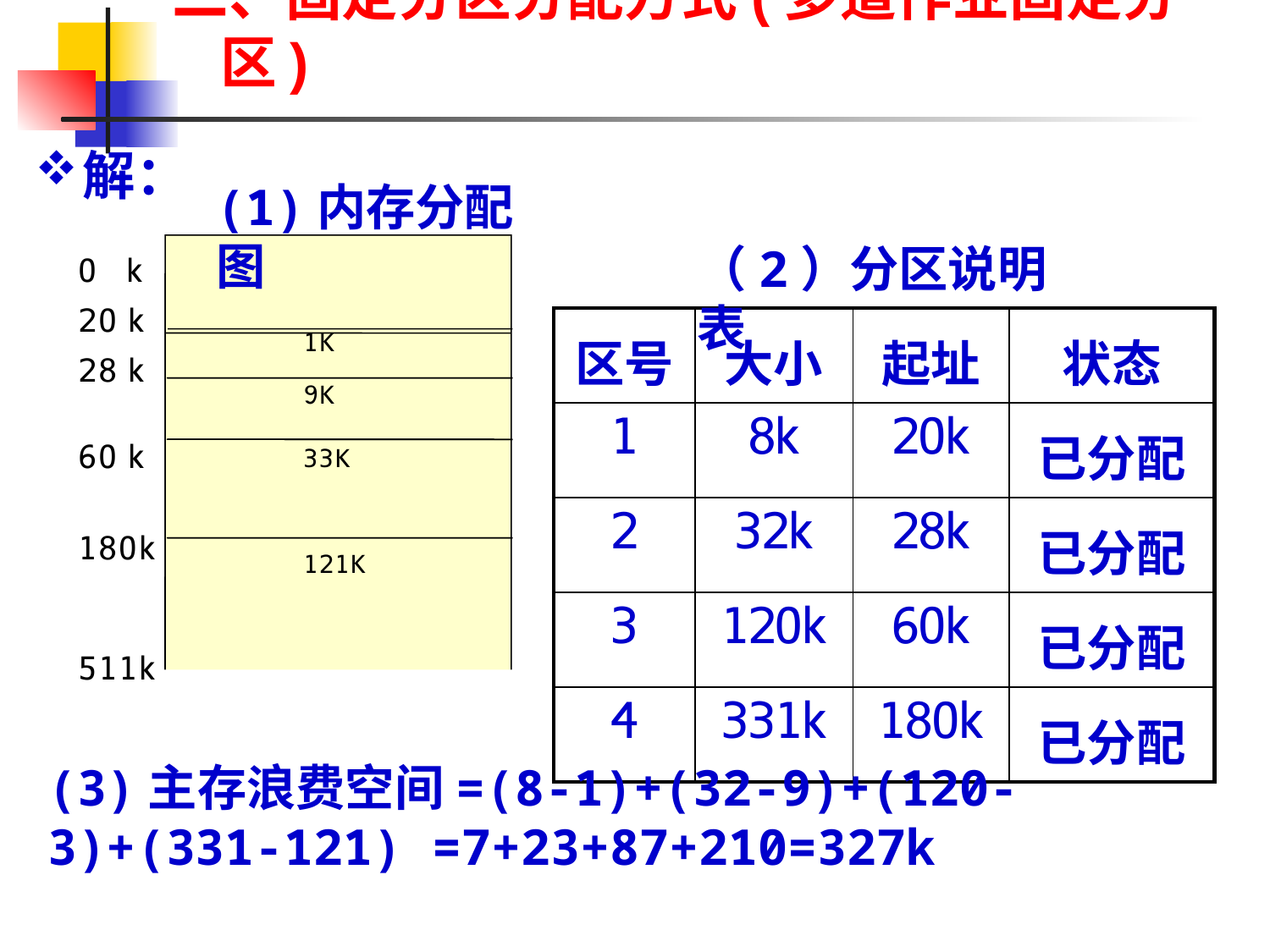

# 二、固定分区分配方式(多道作业固定分区)
解：
(1)内存分配图
（2）分区说明表

0   k
20 k
28 k

60 k

180k

511k

| 区号 | 大小 | 起址 | 状态 |
| --- | --- | --- | --- |
| 1 | 8k | 20k | 已分配 |
| 2 | 32k | 28k | 已分配 |
| 3 | 120k | 60k | 已分配 |
| 4 | 331k | 180k | 已分配 |
1K

9K

33K

121K

(3)主存浪费空间=(8-1)+(32-9)+(120-3)+(331-121) =7+23+87+210=327k